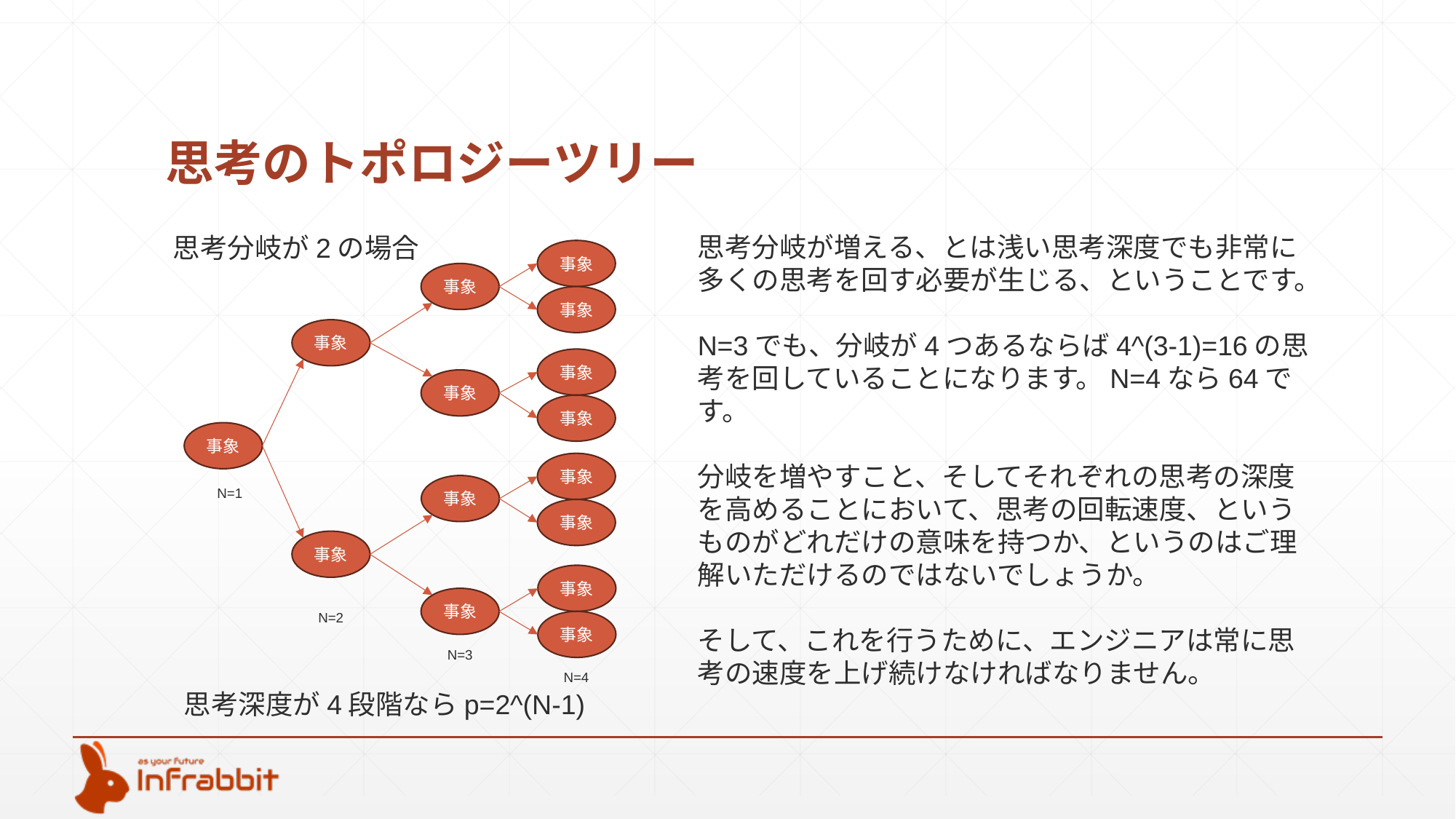

# 思考のトポロジーツリー
思考分岐が増える、とは浅い思考深度でも非常に多くの思考を回す必要が生じる、ということです。

N=3でも、分岐が4つあるならば4^(3-1)=16の思考を回していることになります。N=4なら64です。

分岐を増やすこと、そしてそれぞれの思考の深度を高めることにおいて、思考の回転速度、というものがどれだけの意味を持つか、というのはご理解いただけるのではないでしょうか。

そして、これを行うために、エンジニアは常に思考の速度を上げ続けなければなりません。
思考分岐が2の場合
事象
事象
事象
事象
事象
事象
事象
事象
事象
事象
N=1
事象
事象
事象
事象
N=2
事象
N=3
N=4
思考深度が4段階ならp=2^(N-1)